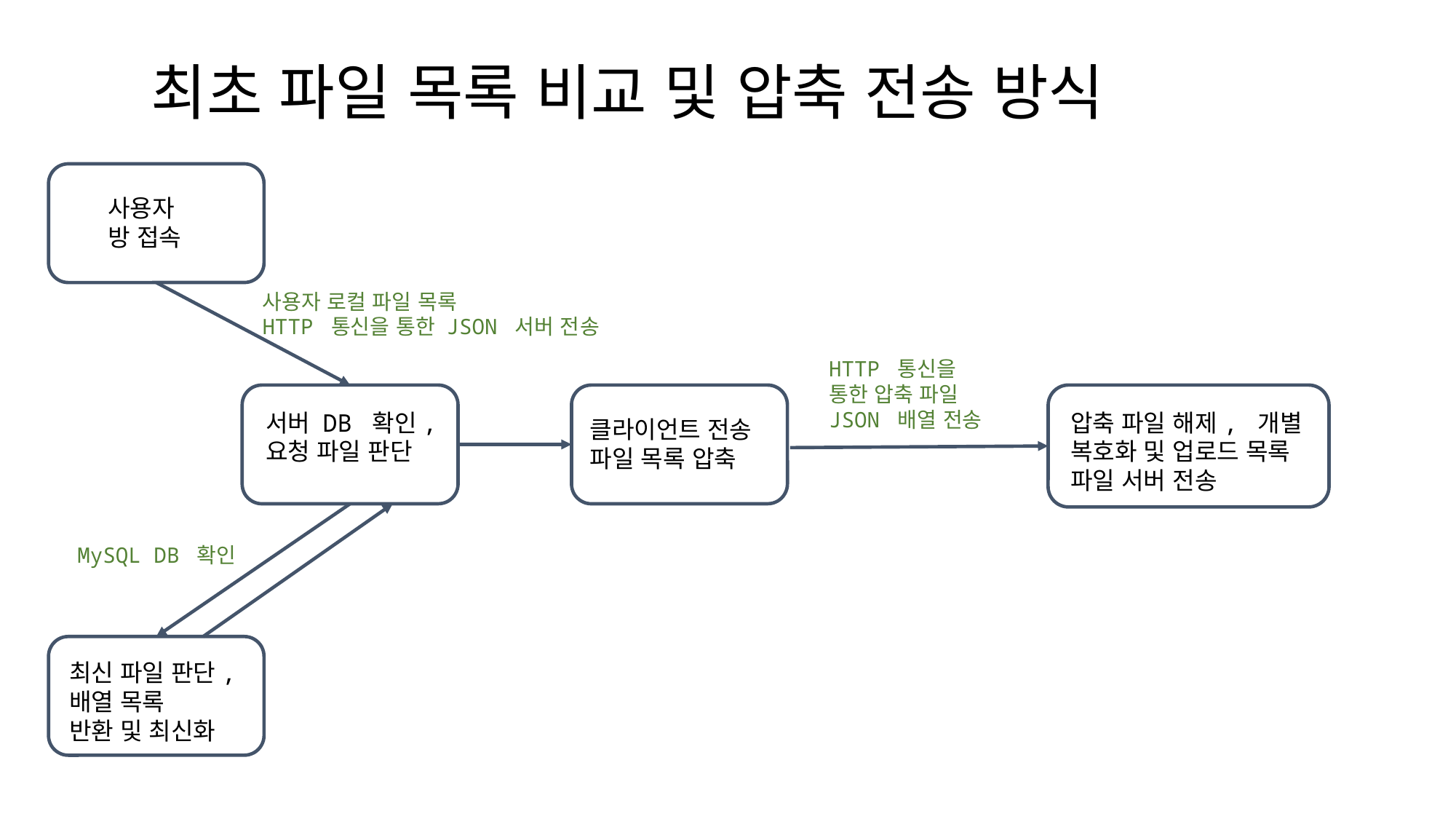

# 최초 파일 목록 비교 및 압축 전송 방식

사용자
방 접속
사용자 로컬 파일 목록
HTTP 통신을 통한 JSON 서버 전송
HTTP 통신을 통한 압축 파일 JSON 배열 전송

서버 DB 확인,
요청 파일 판단

압축 파일 해제, 개별 복호화 및 업로드 목록 파일 서버 전송
클라이언트 전송 파일 목록 압축
MySQL DB 확인

최신 파일 판단,배열 목록
반환 및 최신화